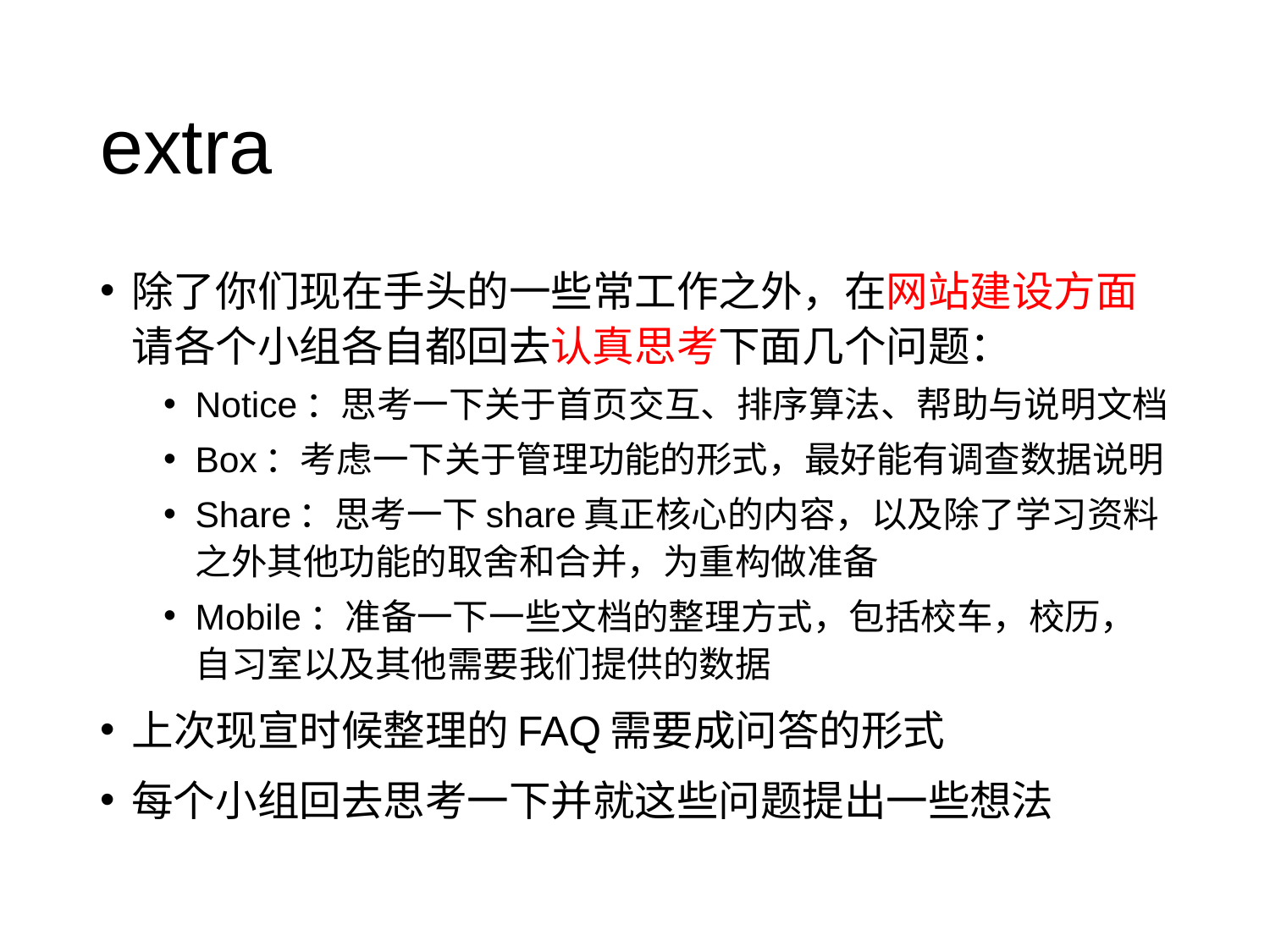

# extra
除了你们现在手头的一些常工作之外，在网站建设方面请各个小组各自都回去认真思考下面几个问题：
Notice：思考一下关于首页交互、排序算法、帮助与说明文档
Box：考虑一下关于管理功能的形式，最好能有调查数据说明
Share：思考一下share真正核心的内容，以及除了学习资料之外其他功能的取舍和合并，为重构做准备
Mobile：准备一下一些文档的整理方式，包括校车，校历，自习室以及其他需要我们提供的数据
上次现宣时候整理的FAQ需要成问答的形式
每个小组回去思考一下并就这些问题提出一些想法